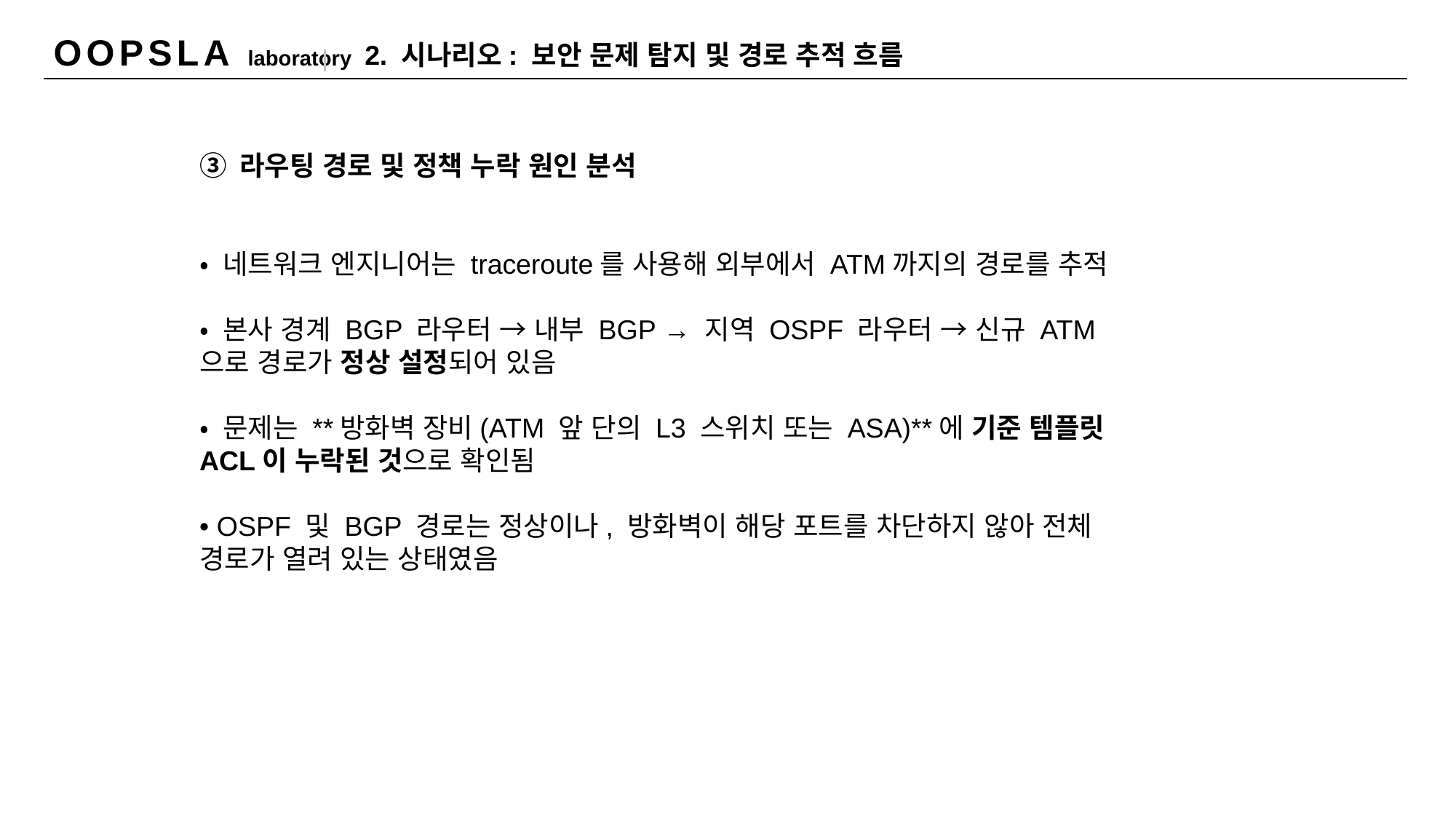

| OOPSLA laboratory |
| --- |
2. 시나리오: 보안 문제 탐지 및 경로 추적 흐름

③ 라우팅 경로 및 정책 누락 원인 분석

• 네트워크 엔지니어는 traceroute를 사용해 외부에서 ATM까지의 경로를 추적

• 본사 경계 BGP 라우터 → 내부 BGP → 지역 OSPF 라우터 → 신규 ATM으로 경로가 정상 설정되어 있음

• 문제는 **방화벽 장비(ATM 앞 단의 L3 스위치 또는 ASA)**에 기준 템플릿 ACL이 누락된 것으로 확인됨

• OSPF 및 BGP 경로는 정상이나, 방화벽이 해당 포트를 차단하지 않아 전체 경로가 열려 있는 상태였음